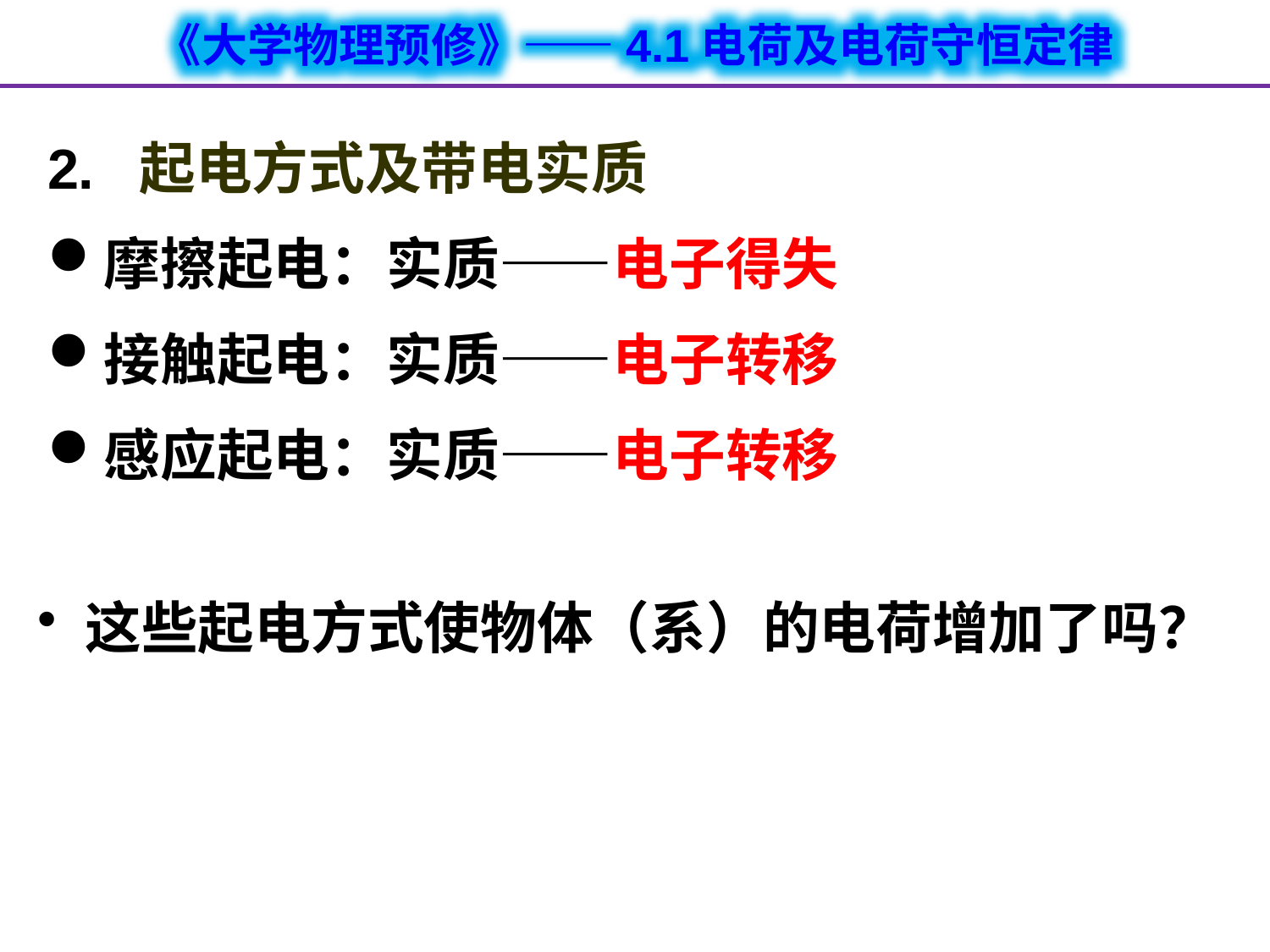

2.  起电方式及带电实质
摩擦起电：实质——电子得失
接触起电：实质——电子转移
感应起电：实质——电子转移
这些起电方式使物体（系）的电荷增加了吗？
这些起电方式使物体（系）的电荷增加了吗？